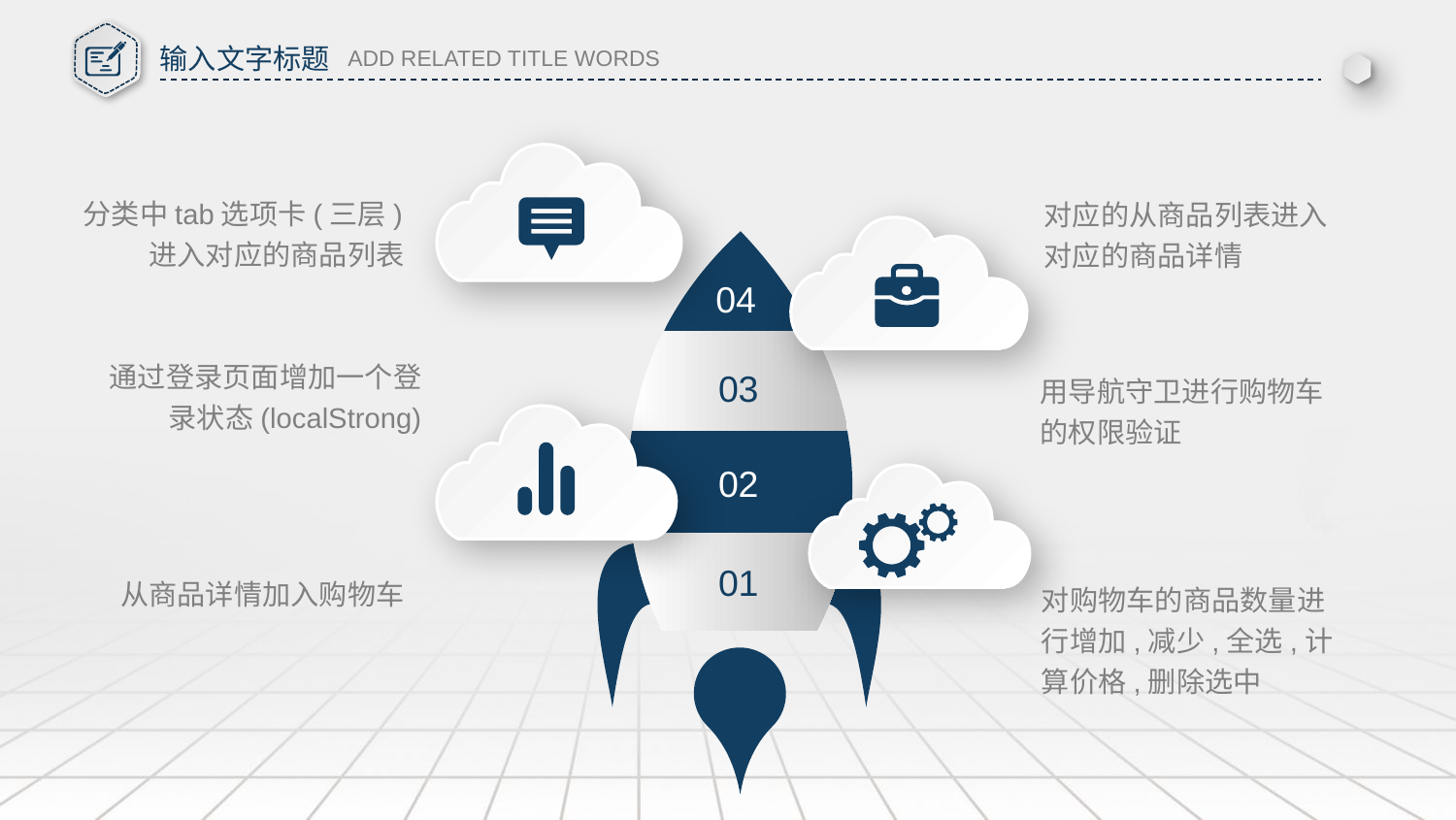

分类中tab选项卡(三层)进入对应的商品列表
对应的从商品列表进入对应的商品详情

04
通过登录页面增加一个登录状态(localStrong)
03
用导航守卫进行购物车的权限验证

02

01
从商品详情加入购物车
对购物车的商品数量进行增加,减少,全选,计算价格,删除选中